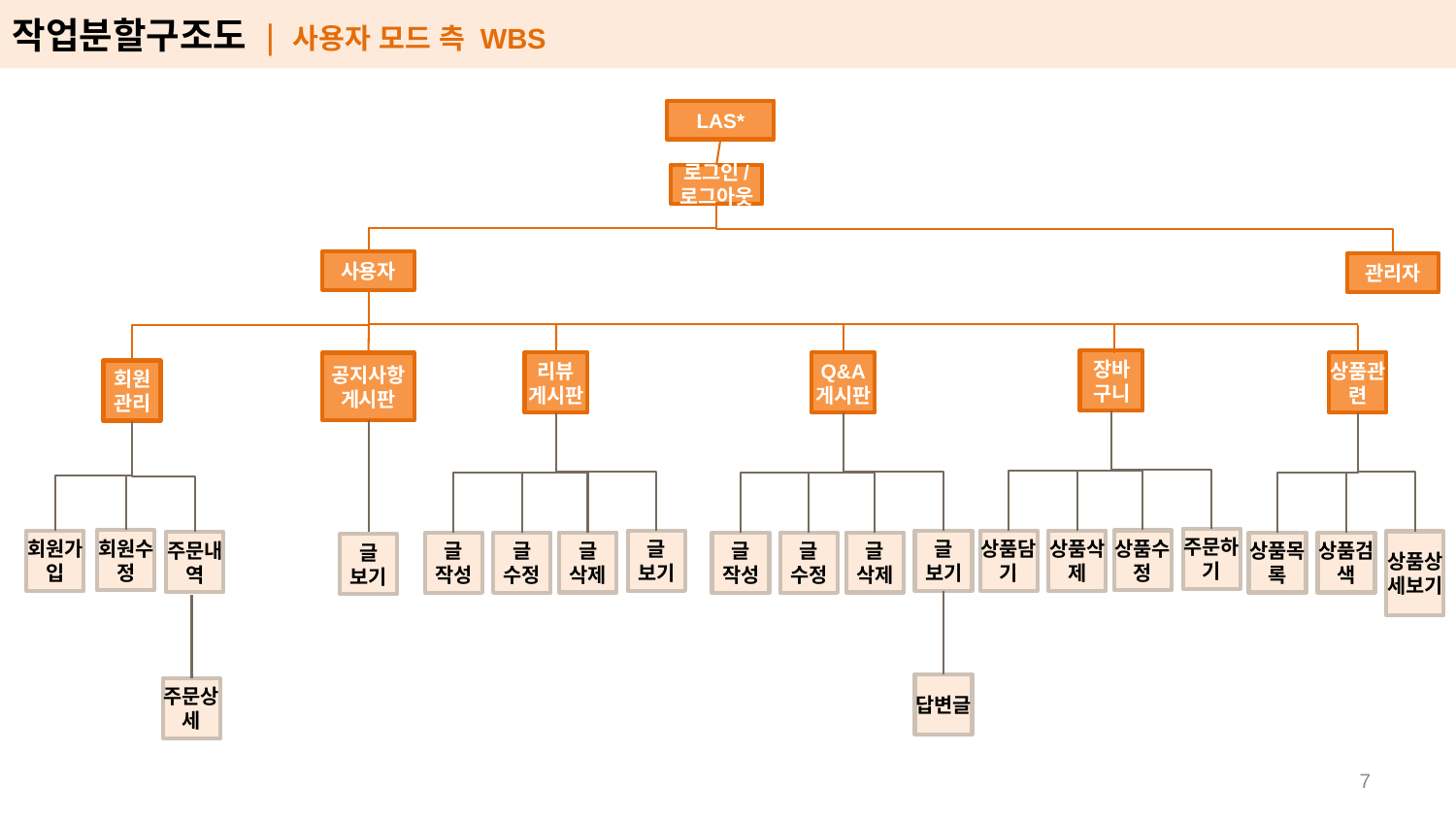

작업분할구조도 | 사용자 모드 측 WBS
기준선(좌)
기준선(우)

LAS*
기준선(상)
로그인/
로그아웃
사용자
관리자
장바
구니
공지사항
게시판
리뷰
게시판
Q&A
게시판
상품관련
회원
관리
주문하기
회원수정
상품수정
상품담기
상품삭제
글
보기
글
보기
회원가입
상품상세보기
주문내역
글
삭제
글
삭제
상품목록
상품검색
글
작성
글
수정
글
작성
글
수정
글
보기
답변글
주문상세
기준선(하)
7